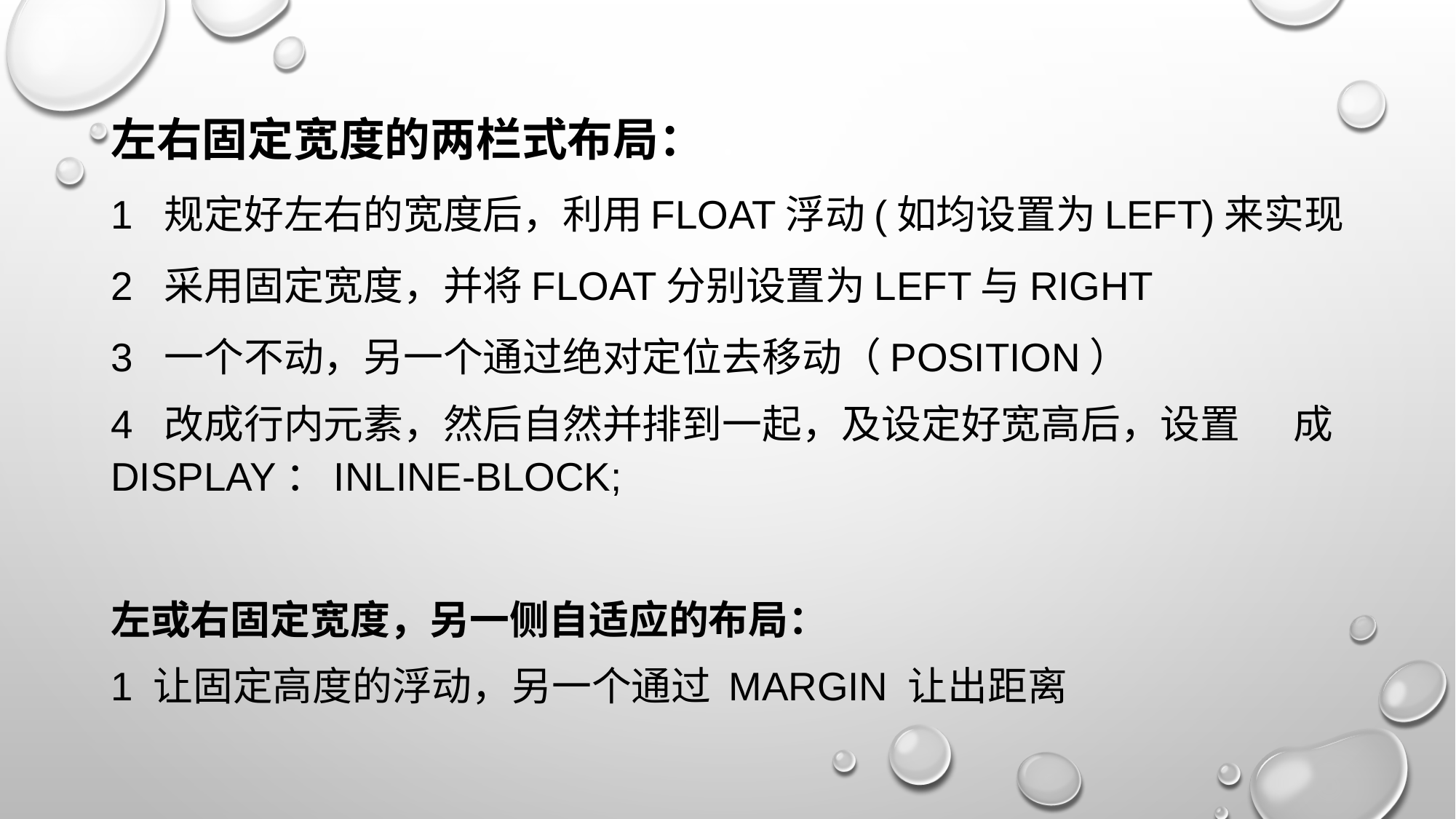

左右固定宽度的两栏式布局：
1  规定好左右的宽度后，利用float浮动(如均设置为left)来实现
2  采用固定宽度，并将float分别设置为left与right
3  一个不动，另一个通过绝对定位去移动（position）
4  改成行内元素，然后自然并排到一起，及设定好宽高后，设置      成display：inline-block;

左或右固定宽度，另一侧自适应的布局：
1 让固定高度的浮动，另一个通过 margin 让出距离